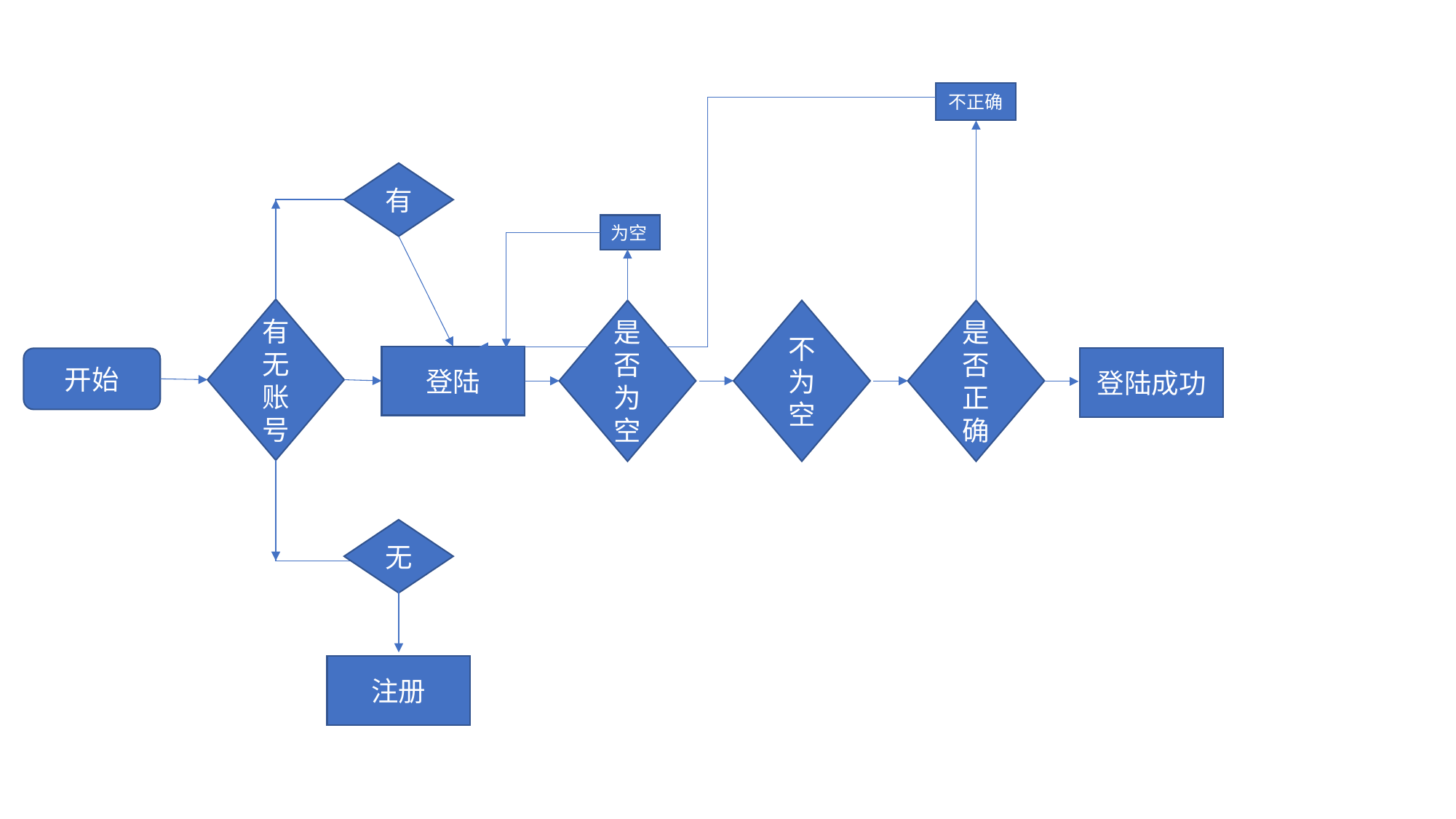

不正确
有

为空

有无账号
是否为空
不为空
是否正确
登陆
登陆成功
开始
无
注册